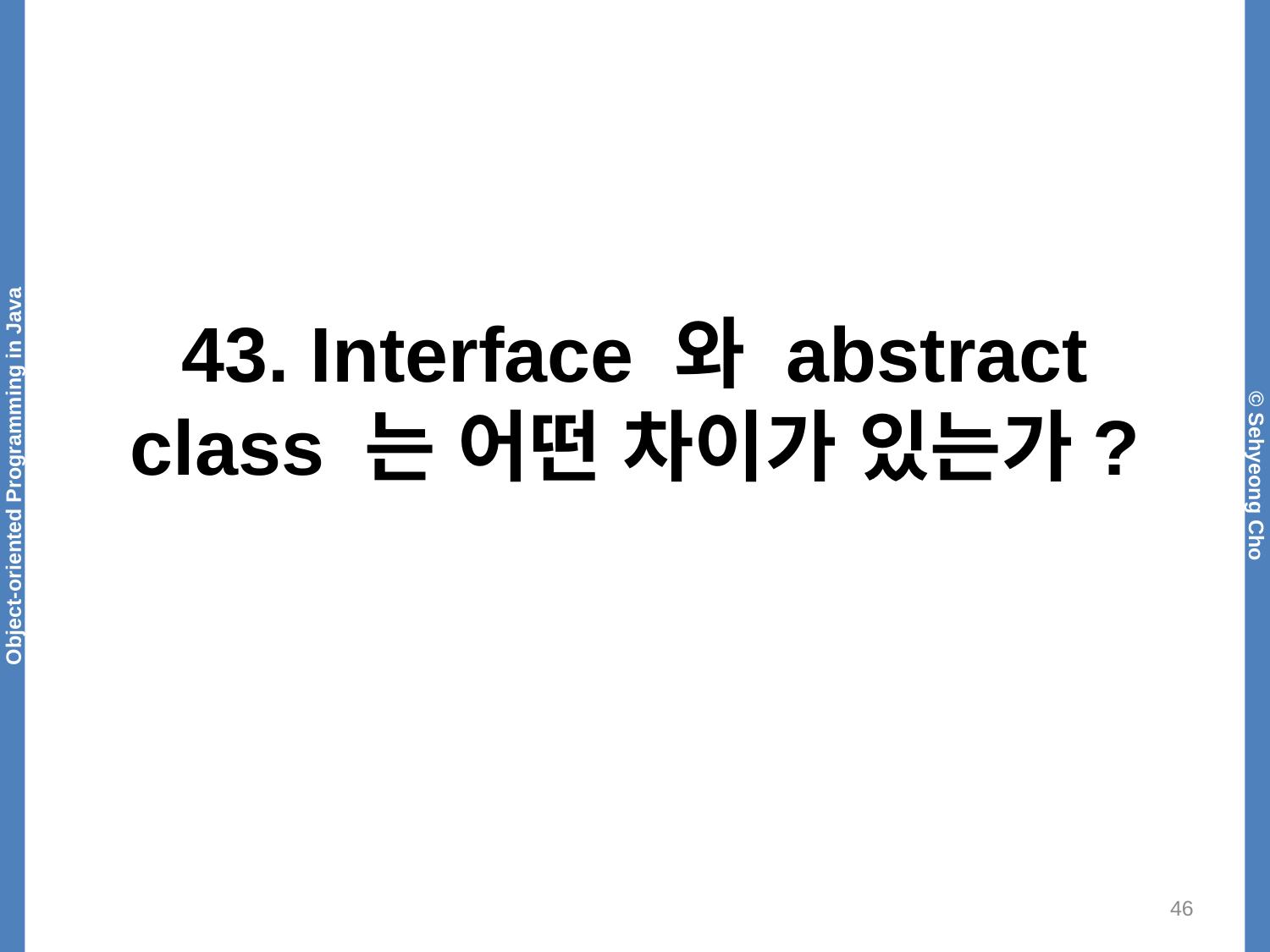

# 43. Interface 와 abstract class 는 어떤 차이가 있는가?

46